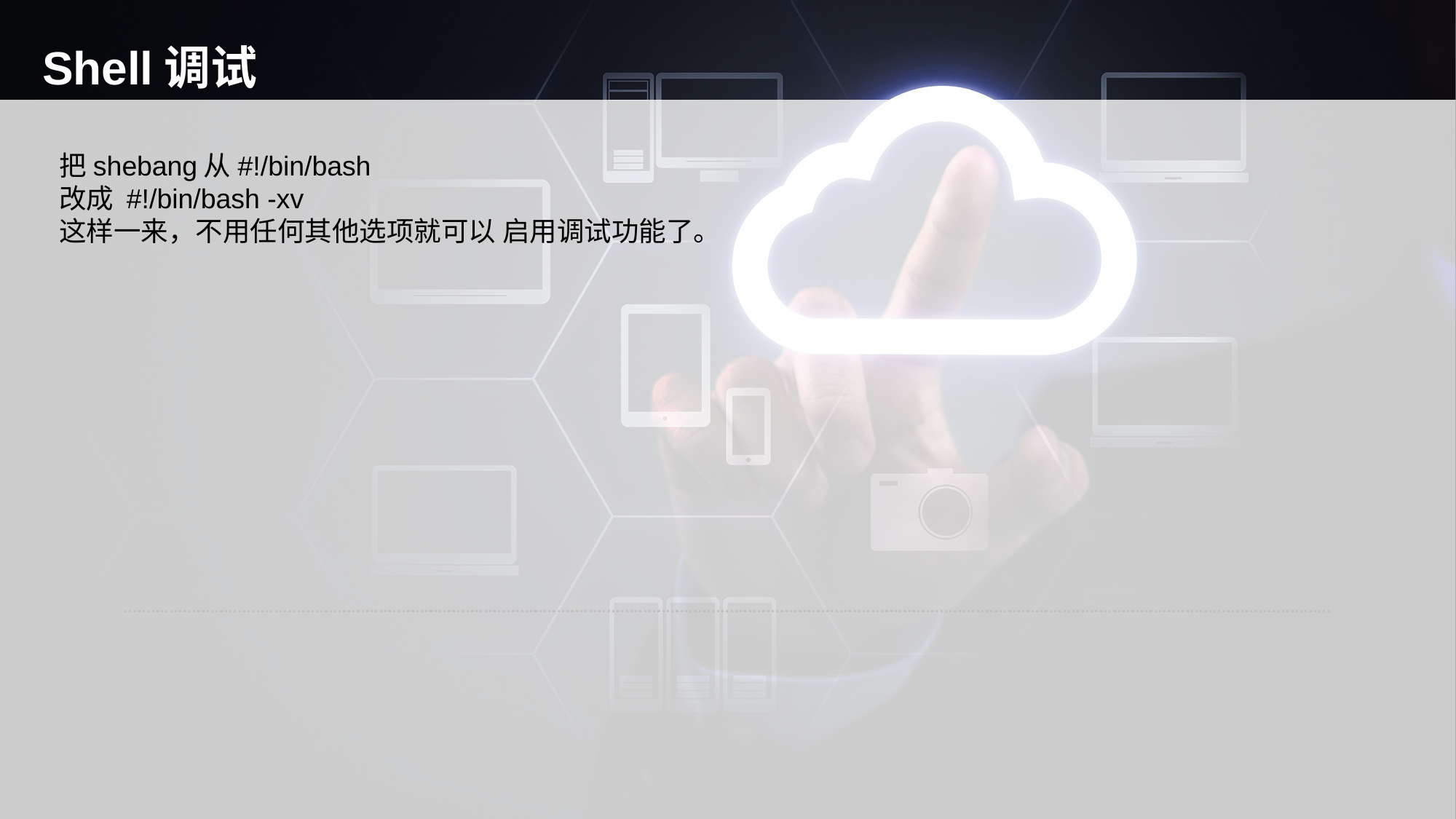

# Shell调试
把shebang从#!/bin/bash
改成 #!/bin/bash -xv
这样一来，不用任何其他选项就可以 启用调试功能了。